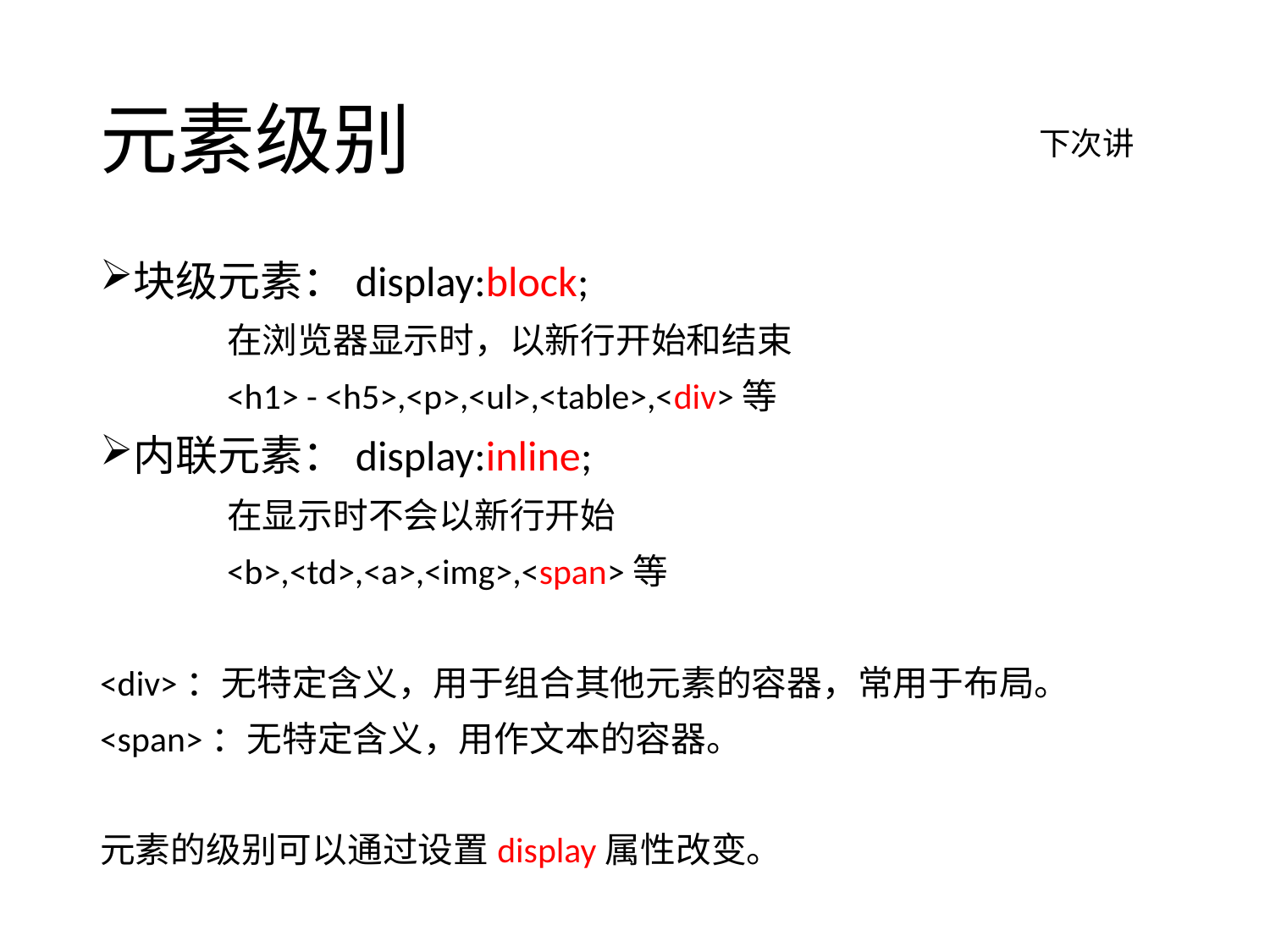

# 元素级别
下次讲
块级元素：display:block;
	在浏览器显示时，以新行开始和结束
	<h1> - <h5>,<p>,<ul>,<table>,<div>等
内联元素：display:inline;
	在显示时不会以新行开始
	<b>,<td>,<a>,<img>,<span>等

<div>：无特定含义，用于组合其他元素的容器，常用于布局。
<span>：无特定含义，用作文本的容器。

元素的级别可以通过设置display属性改变。